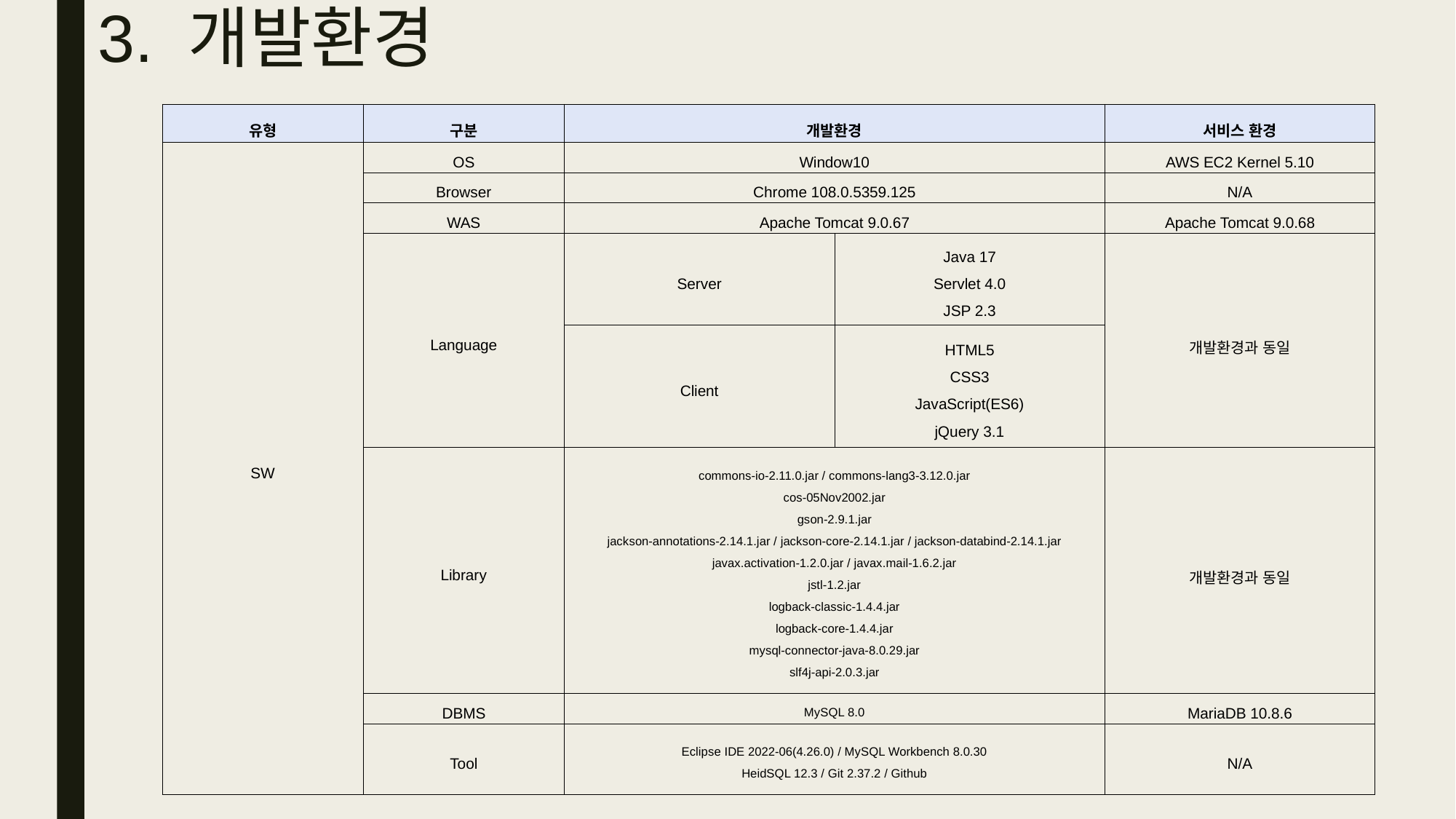

# 3. 개발환경
| 유형 | 구분 | 개발환경 |  | 서비스 환경 |
| --- | --- | --- | --- | --- |
| SW | OS | Window10 |  | AWS EC2 Kernel 5.10 |
|  | Browser | Chrome 108.0.5359.125 |  | N/A |
|  | WAS | Apache Tomcat 9.0.67 |  | Apache Tomcat 9.0.68 |
|  | Language | Server | Java 17 Servlet 4.0 JSP 2.3 | 개발환경과 동일 |
|  |  | Client | HTML5 CSS3 JavaScript(ES6) jQuery 3.1 |  |
|  | Library | commons-io-2.11.0.jar / commons-lang3-3.12.0.jar cos-05Nov2002.jar gson-2.9.1.jar jackson-annotations-2.14.1.jar / jackson-core-2.14.1.jar / jackson-databind-2.14.1.jar javax.activation-1.2.0.jar / javax.mail-1.6.2.jar jstl-1.2.jar logback-classic-1.4.4.jar logback-core-1.4.4.jar mysql-connector-java-8.0.29.jar slf4j-api-2.0.3.jar |  | 개발환경과 동일 |
|  | DBMS | MySQL 8.0 |  | MariaDB 10.8.6 |
|  | Tool | Eclipse IDE 2022-06(4.26.0) / MySQL Workbench 8.0.30 HeidSQL 12.3 / Git 2.37.2 / Github |  | N/A |